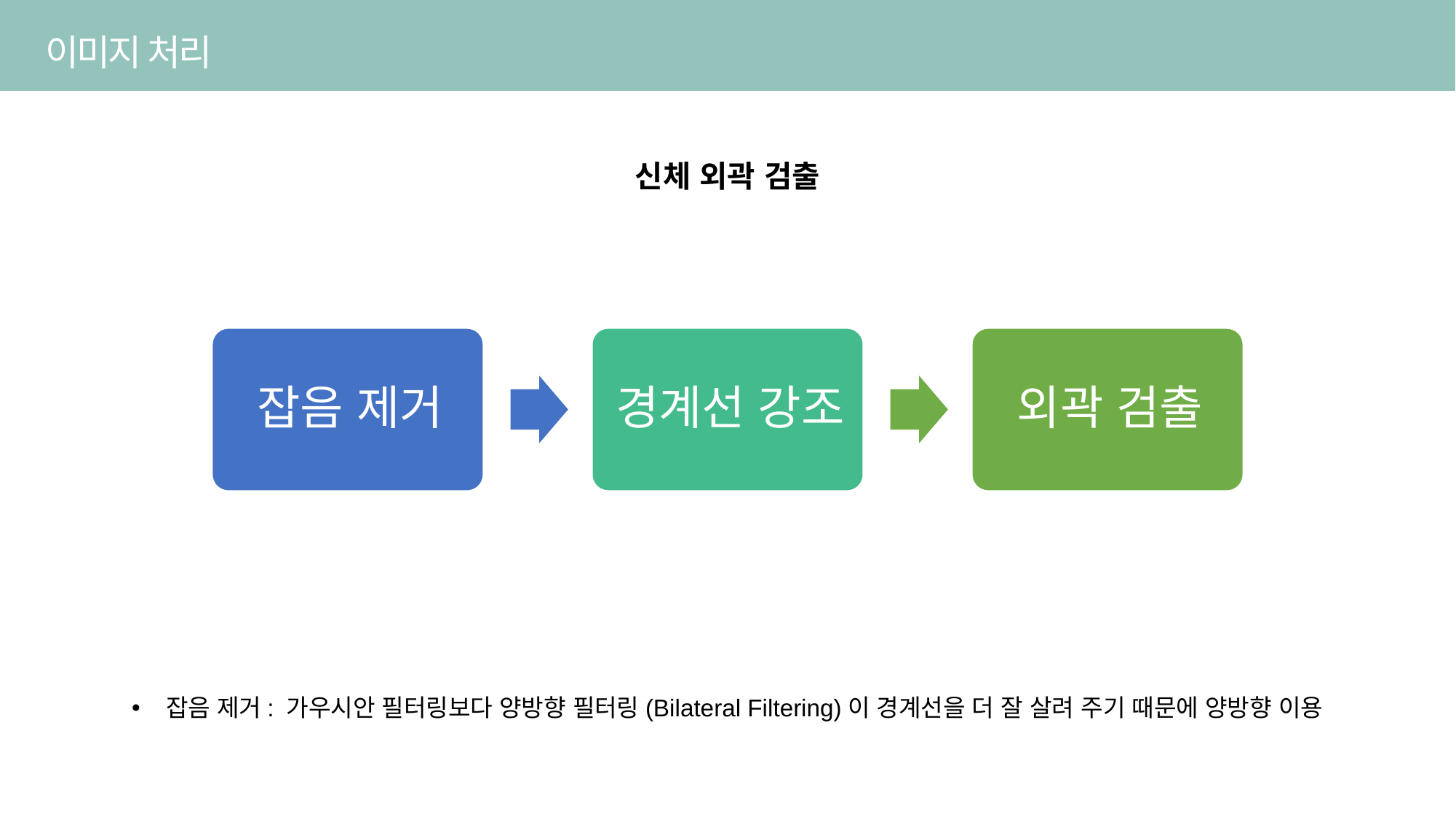

이미지 처리
잡음 제거

경계선 강조

외곽 검출
신체 외곽 검출
잡음 제거: 가우시안 필터링보다 양방향 필터링(Bilateral Filtering)이 경계선을 더 잘 살려 주기 때문에 양방향 이용